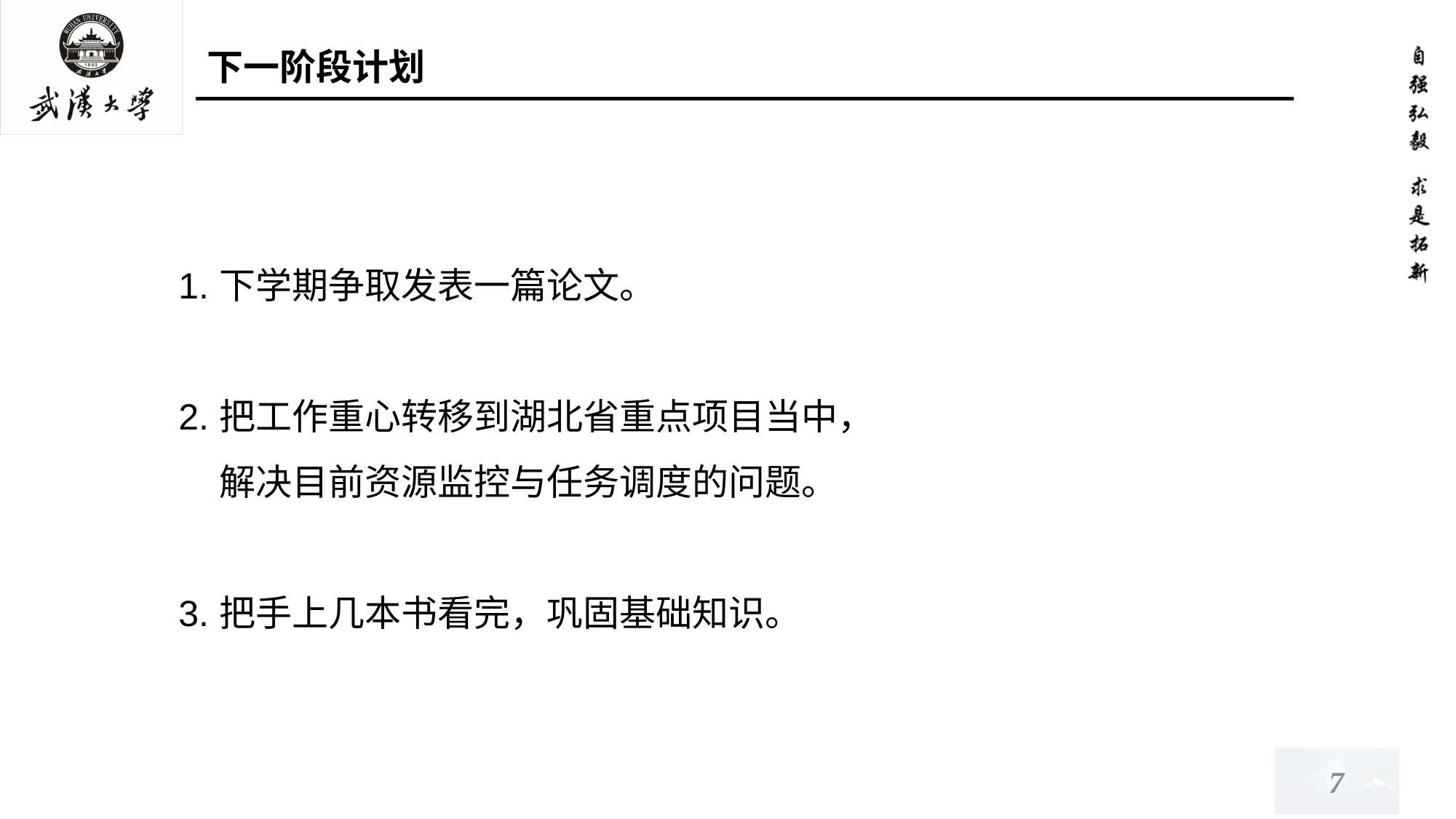

# 下一阶段计划
下学期争取发表一篇论文。

把工作重心转移到湖北省重点项目当中，解决目前资源监控与任务调度的问题。

把手上几本书看完，巩固基础知识。
7